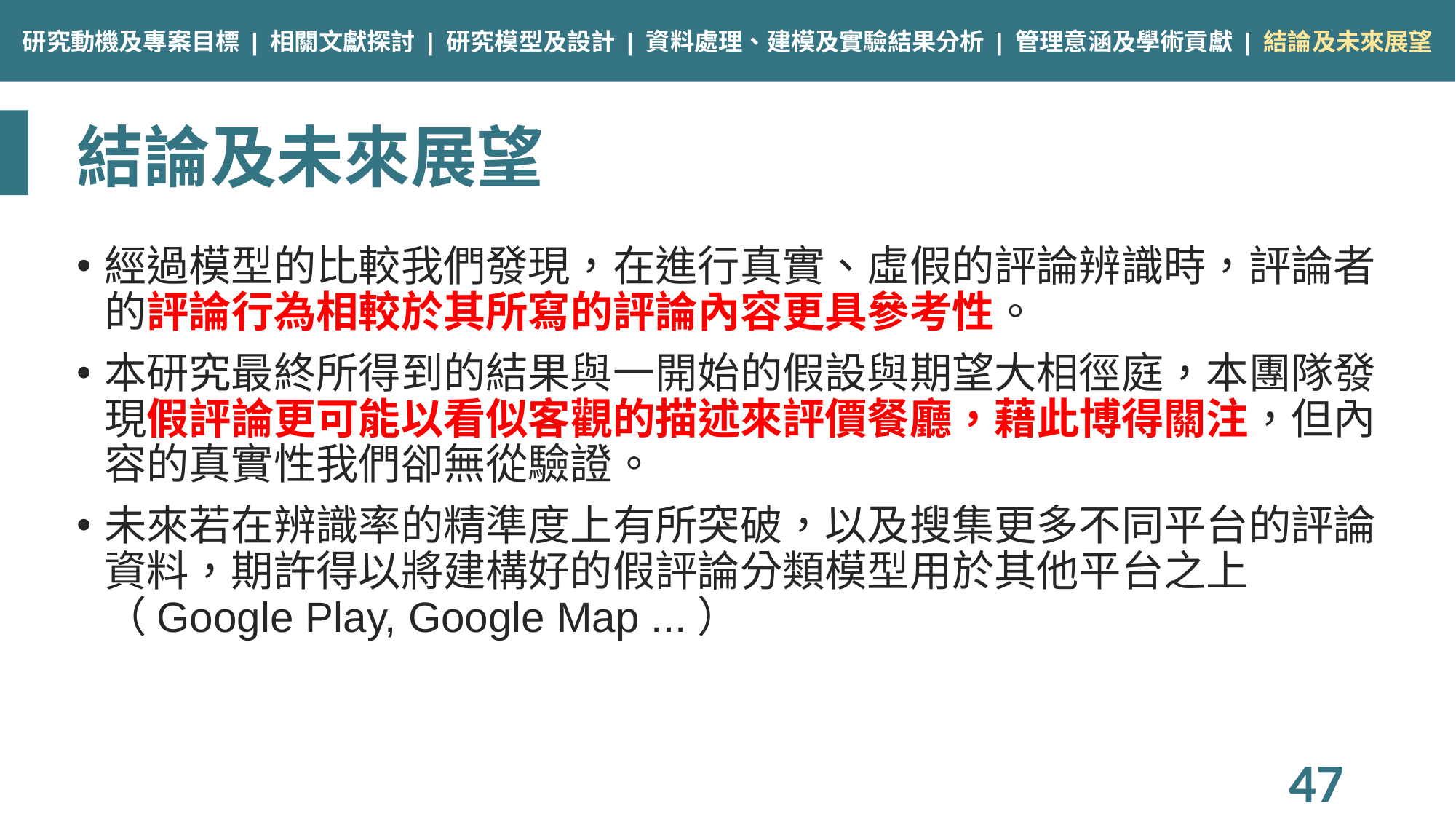

研究動機及專案目標 | 相關文獻探討 | 研究模型及設計 | 資料處理、建模及實驗結果分析 | 管理意涵及學術貢獻 | 結論及未來展望
# 結論及未來展望
經過模型的比較我們發現，在進行真實、虛假的評論辨識時，評論者的評論行為相較於其所寫的評論內容更具參考性。​
本研究最終所得到的結果與一開始的假設與期望大相徑庭，本團隊發現假評論更可能以看似客觀的描述來評價餐廳，藉此博得關注，但內容的真實性我們卻無從驗證。​
未來若在辨識率的精準度上有所突破，以及搜集更多不同平台的評論資料，期許得以將建構好的假評論分類模型用於其他平台之上（Google Play, Google Map ...）​
47